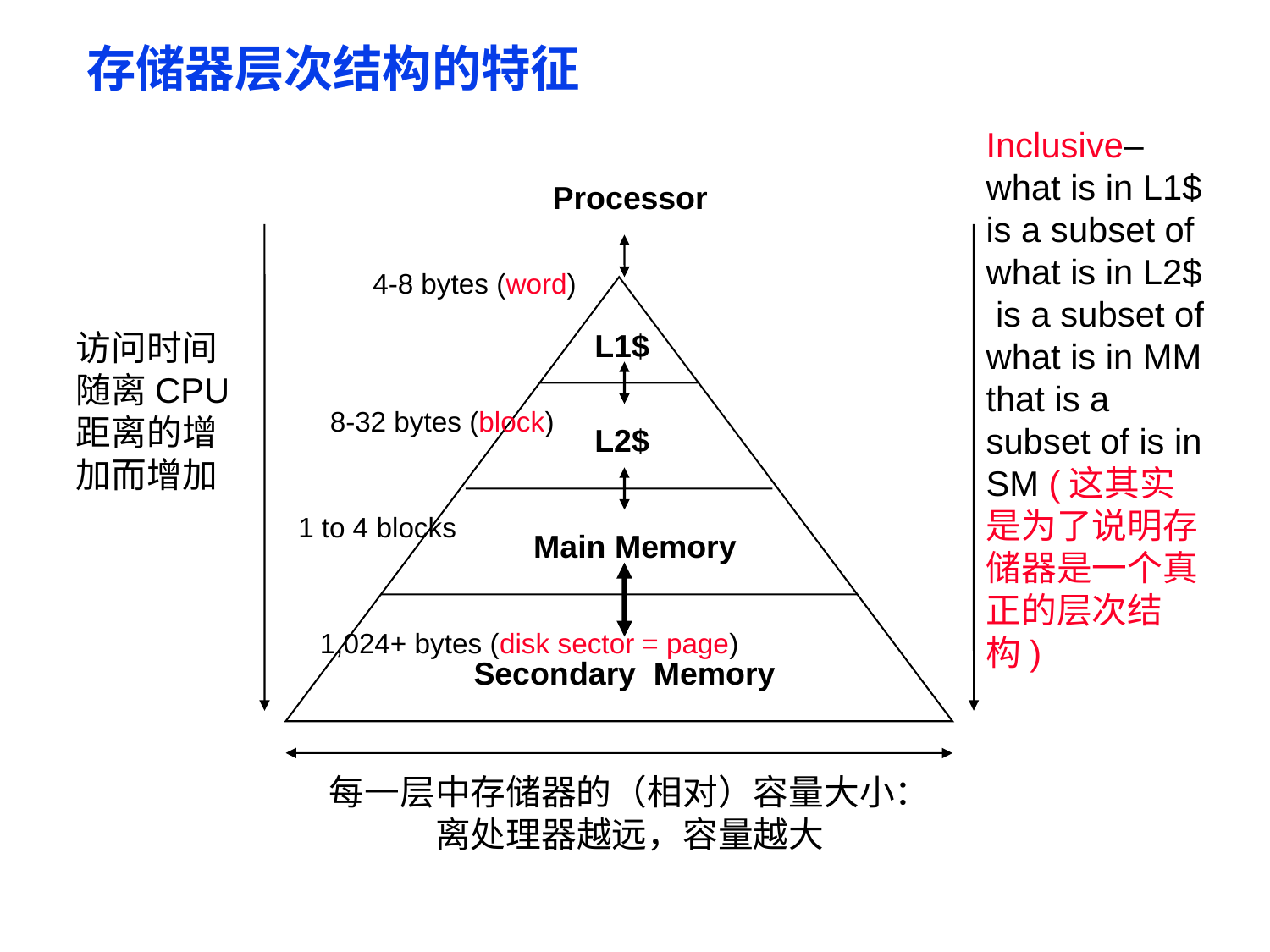

# 存储器层次结构的特征
Inclusive– what is in L1$ is a subset of what is in L2$  is a subset of what is in MM that is a subset of is in SM (这其实是为了说明存储器是一个真正的层次结构)

Processor

4-8 bytes (word)
8-32 bytes (block)
1 to 4 blocks
1,024+ bytes (disk sector = page)

访问时间随离CPU距离的增加而增加
L1$

L2$

Main Memory

Secondary  Memory

每一层中存储器的（相对）容量大小：
离处理器越远，容量越大